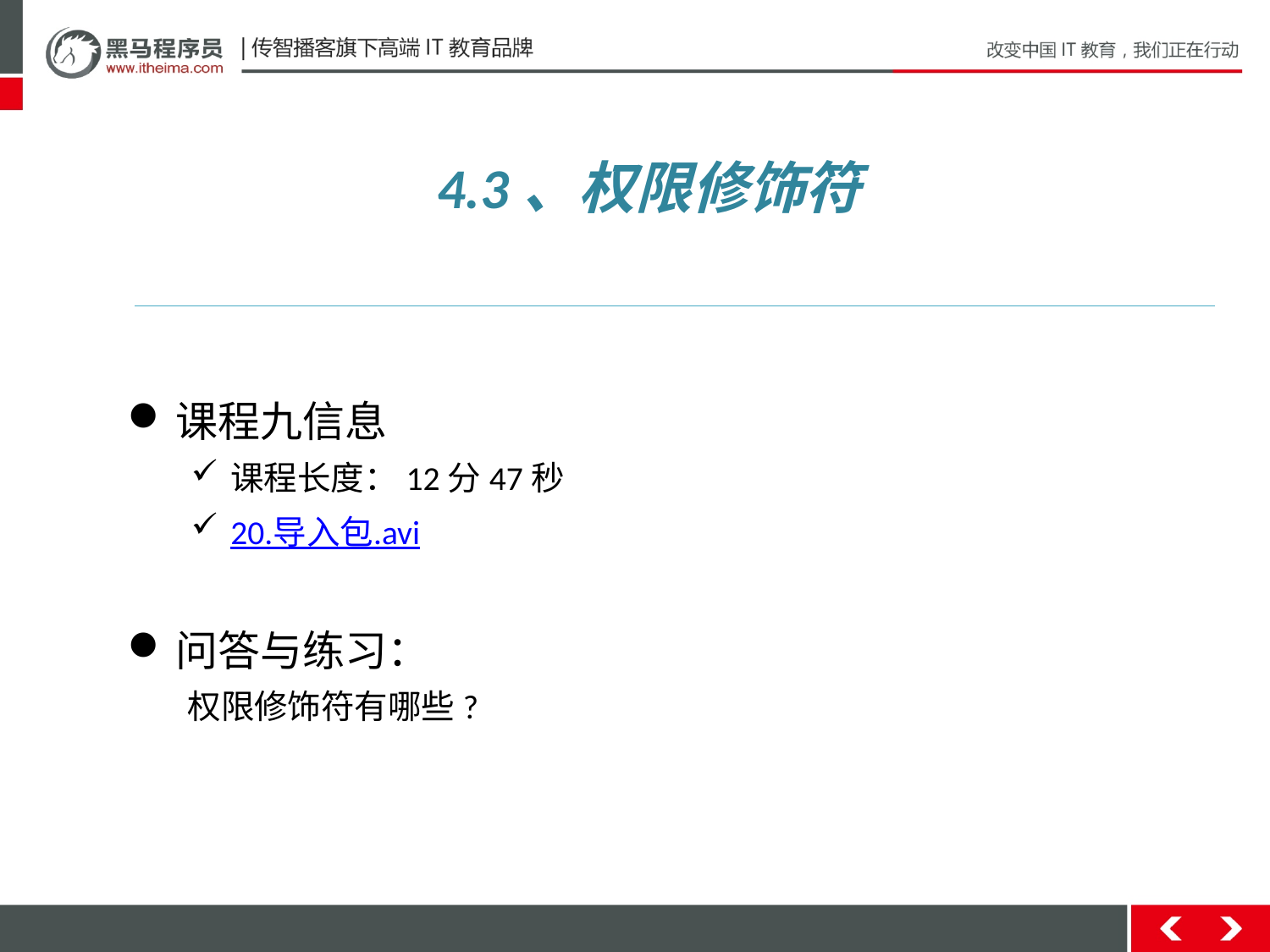

4.3、权限修饰符

课程九信息
课程长度：12分47秒
20.导入包.avi

问答与练习：
       权限修饰符有哪些?